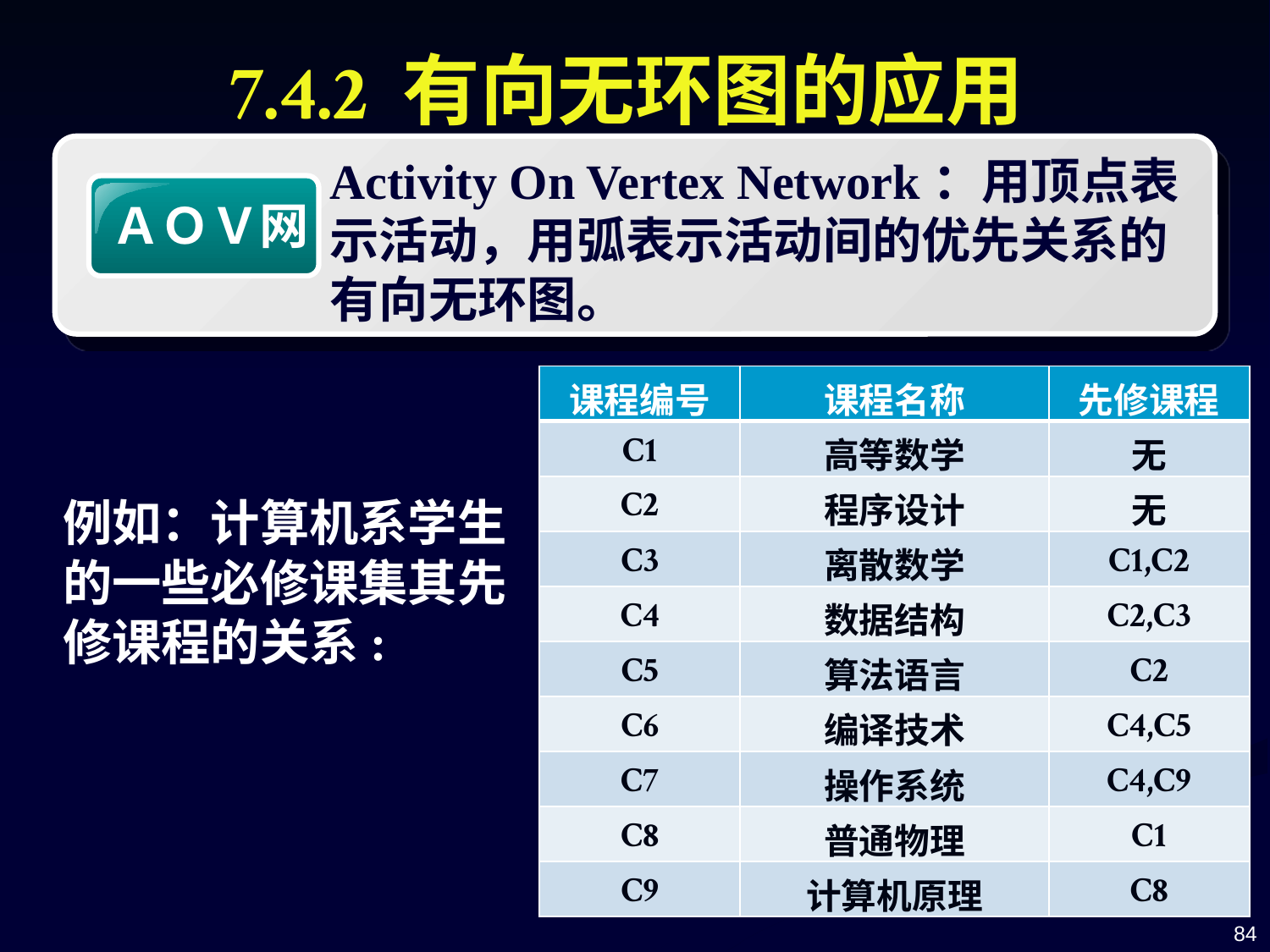

# 7.4.2 有向无环图的应用

ＡＯＶ网
Activity On Vertex Network：用顶点表示活动，用弧表示活动间的优先关系的有向无环图。
| 课程编号 | 课程名称 | 先修课程 |
| --- | --- | --- |
| C1 | 高等数学 | 无 |
| C2 | 程序设计 | 无 |
| C3 | 离散数学 | C1,C2 |
| C4 | 数据结构 | C2,C3 |
| C5 | 算法语言 | C2 |
| C6 | 编译技术 | C4,C5 |
| C7 | 操作系统 | C4,C9 |
| C8 | 普通物理 | C1 |
| C9 | 计算机原理 | C8 |
例如：计算机系学生的一些必修课集其先修课程的关系:
84